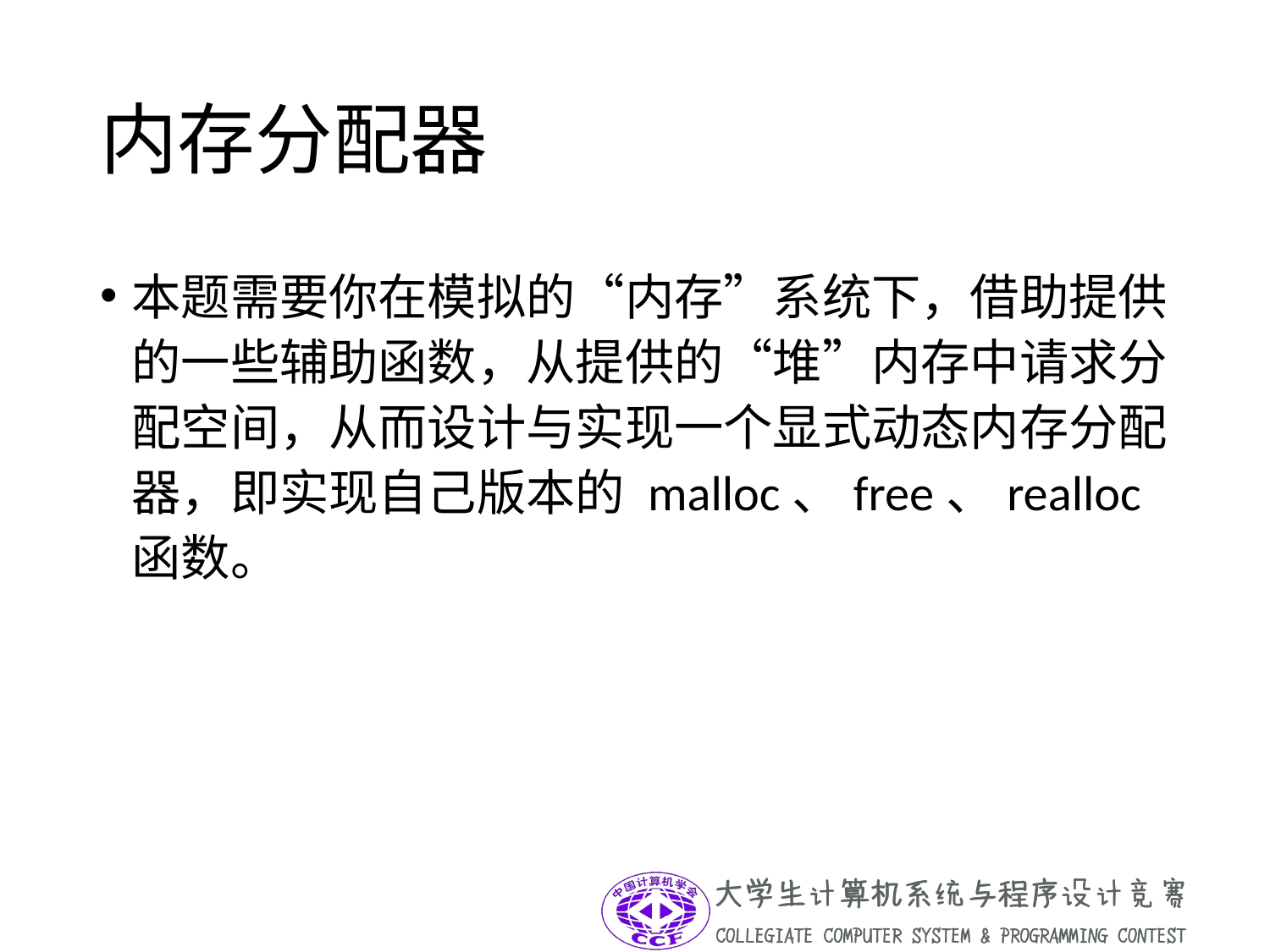

# 内存分配器
本题需要你在模拟的“内存”系统下，借助提供的一些辅助函数，从提供的“堆”内存中请求分配空间，从而设计与实现一个显式动态内存分配器，即实现自己版本的 malloc、free、realloc 函数。